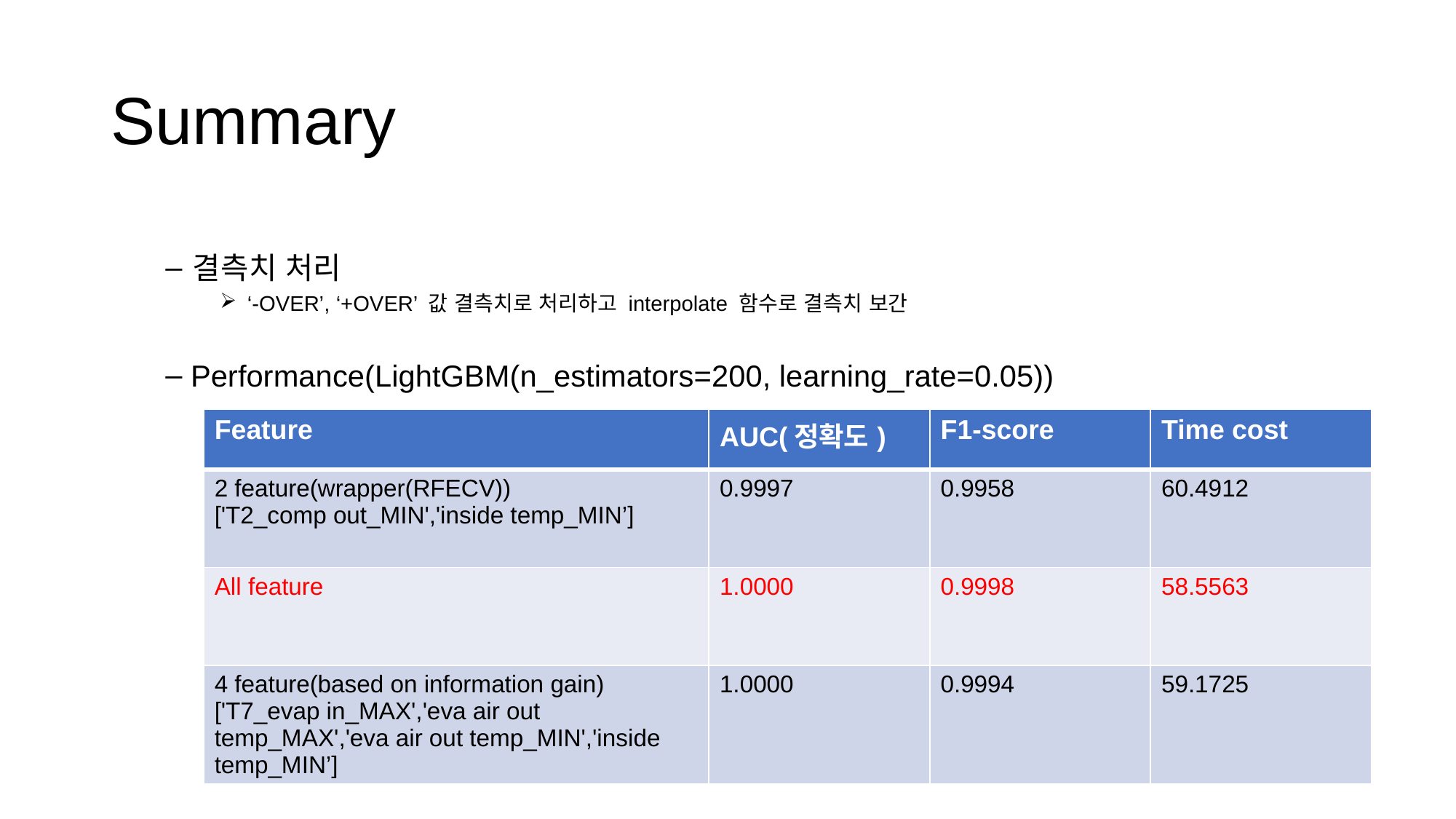

# Summary
결측치 처리
‘-OVER’, ‘+OVER’ 값 결측치로 처리하고 interpolate 함수로 결측치 보간

 Performance(LightGBM(n_estimators=200, learning_rate=0.05))
| Feature | AUC(정확도) | F1-score | Time cost |
| --- | --- | --- | --- |
| 2 feature(wrapper(RFECV)) ['T2\_comp out\_MIN','inside temp\_MIN’] | 0.9997 | 0.9958 | 60.4912 |
| All feature | 1.0000 | 0.9998 | 58.5563 |
| 4 feature(based on information gain) ['T7\_evap in\_MAX','eva air out temp\_MAX','eva air out temp\_MIN','inside temp\_MIN’] | 1.0000 | 0.9994 | 59.1725 |